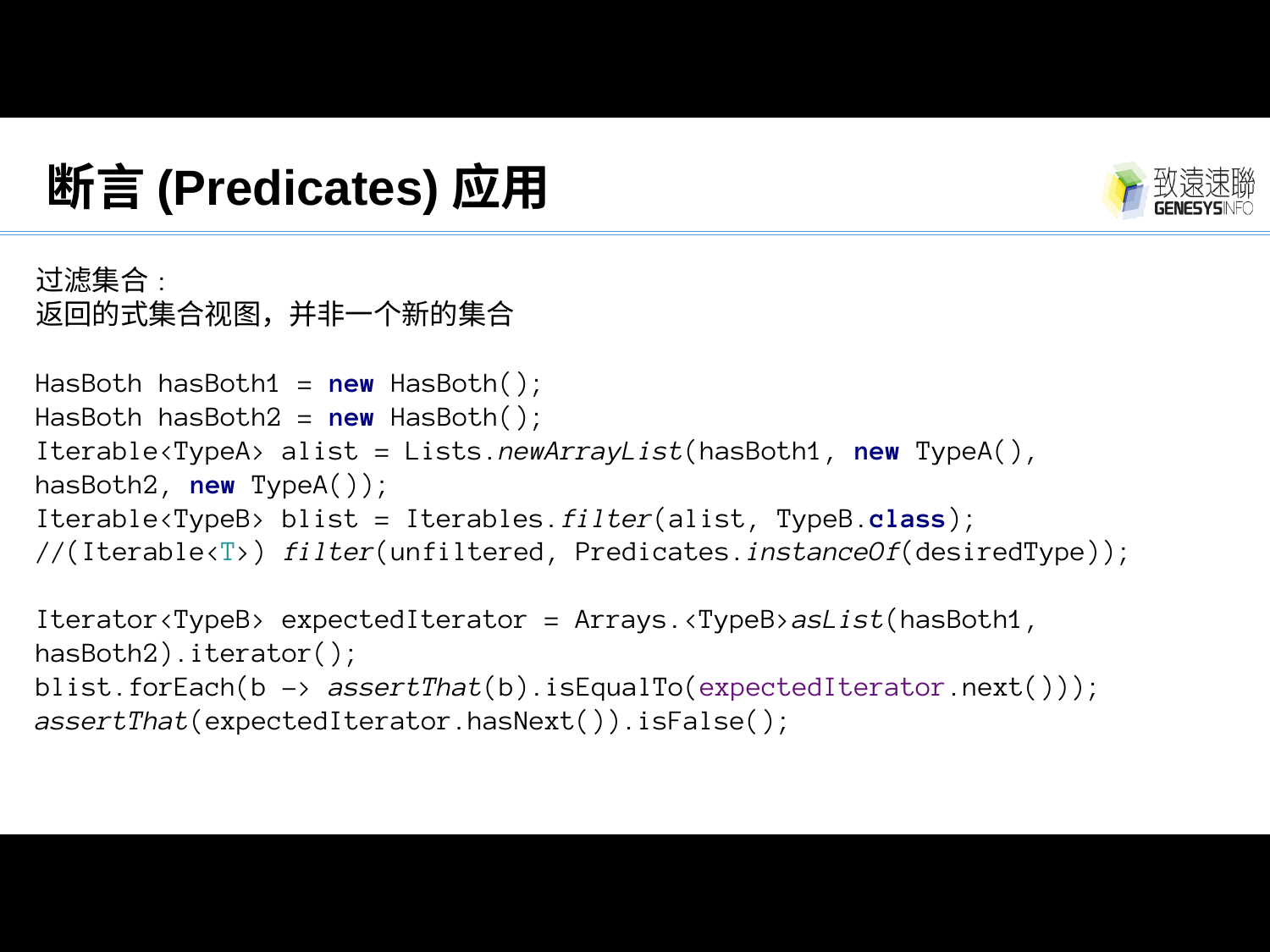

断言(Predicates)应用
过滤集合:
返回的式集合视图，并非一个新的集合

HasBoth hasBoth1 = new HasBoth();
HasBoth hasBoth2 = new HasBoth();
Iterable<TypeA> alist = Lists.newArrayList(hasBoth1, new TypeA(), hasBoth2, new TypeA());
Iterable<TypeB> blist = Iterables.filter(alist, TypeB.class);
//(Iterable<T>) filter(unfiltered, Predicates.instanceOf(desiredType));
Iterator<TypeB> expectedIterator = Arrays.<TypeB>asList(hasBoth1, hasBoth2).iterator();
blist.forEach(b -> assertThat(b).isEqualTo(expectedIterator.next()));
assertThat(expectedIterator.hasNext()).isFalse();